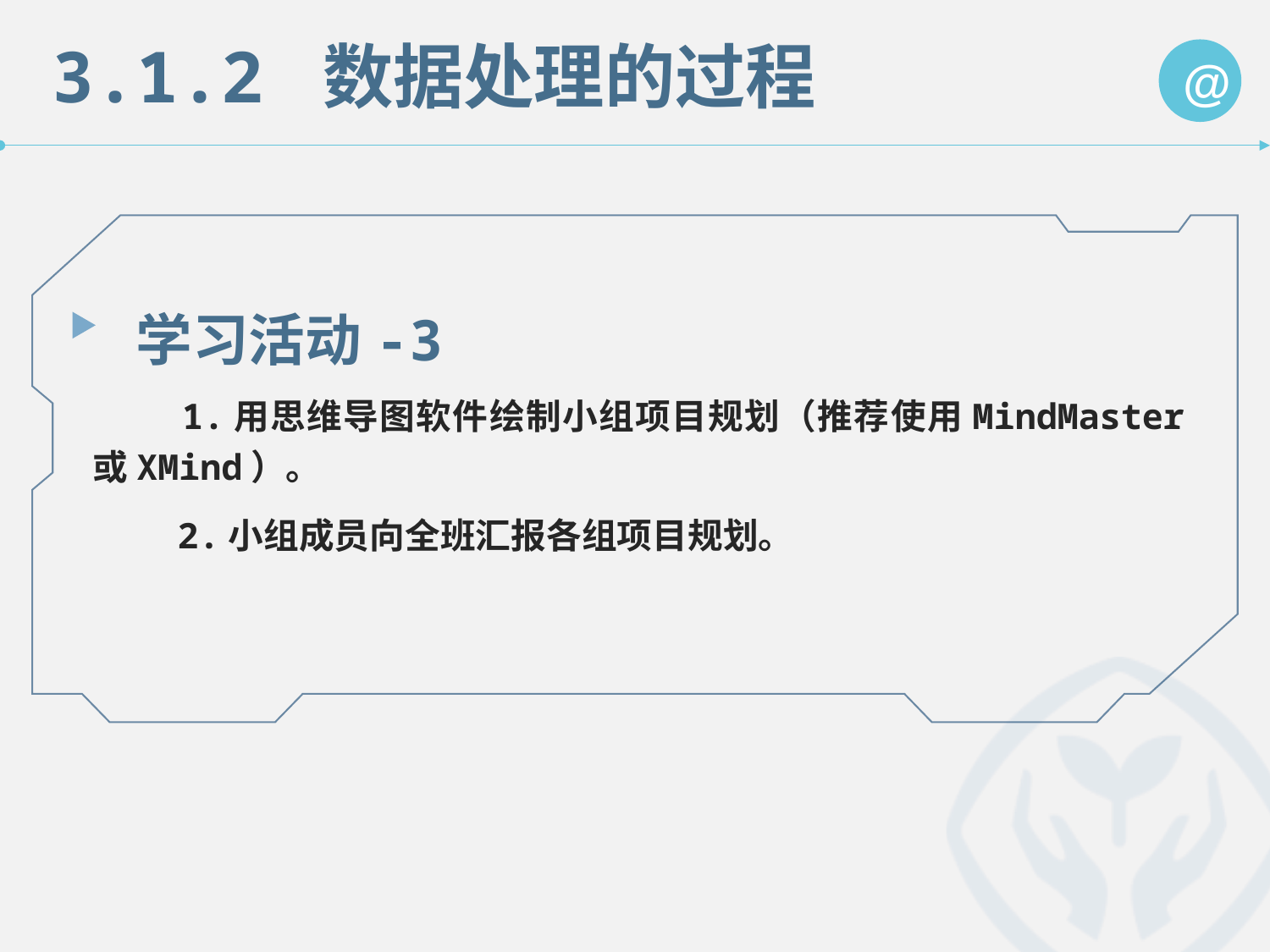

3.1.2 数据处理的过程
@

学习活动-3

    1.用思维导图软件绘制小组项目规划（推荐使用MindMaster或XMind）。
    2.小组成员向全班汇报各组项目规划。